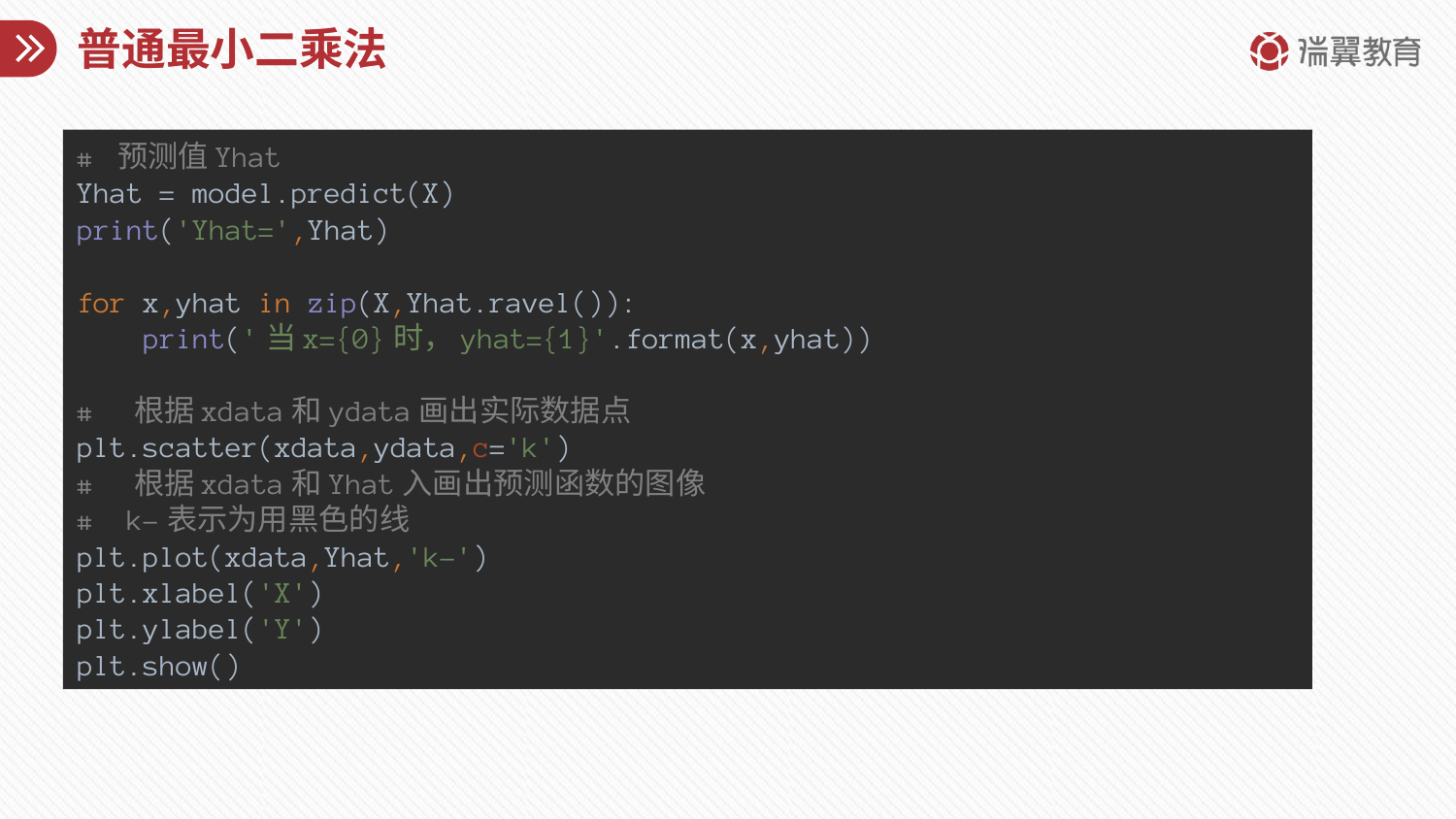

# 普通最小二乘法
# 预测值Yhat Yhat = model.predict(X) print('Yhat=',Yhat) for x,yhat in zip(X,Yhat.ravel()): print('当x={0}时，yhat={1}'.format(x,yhat)) #  根据xdata和ydata画出实际数据点 plt.scatter(xdata,ydata,c='k') #  根据xdata和Yhat入画出预测函数的图像 #  k-表示为用黑色的线 plt.plot(xdata,Yhat,'k-') plt.xlabel('X') plt.ylabel('Y') plt.show()